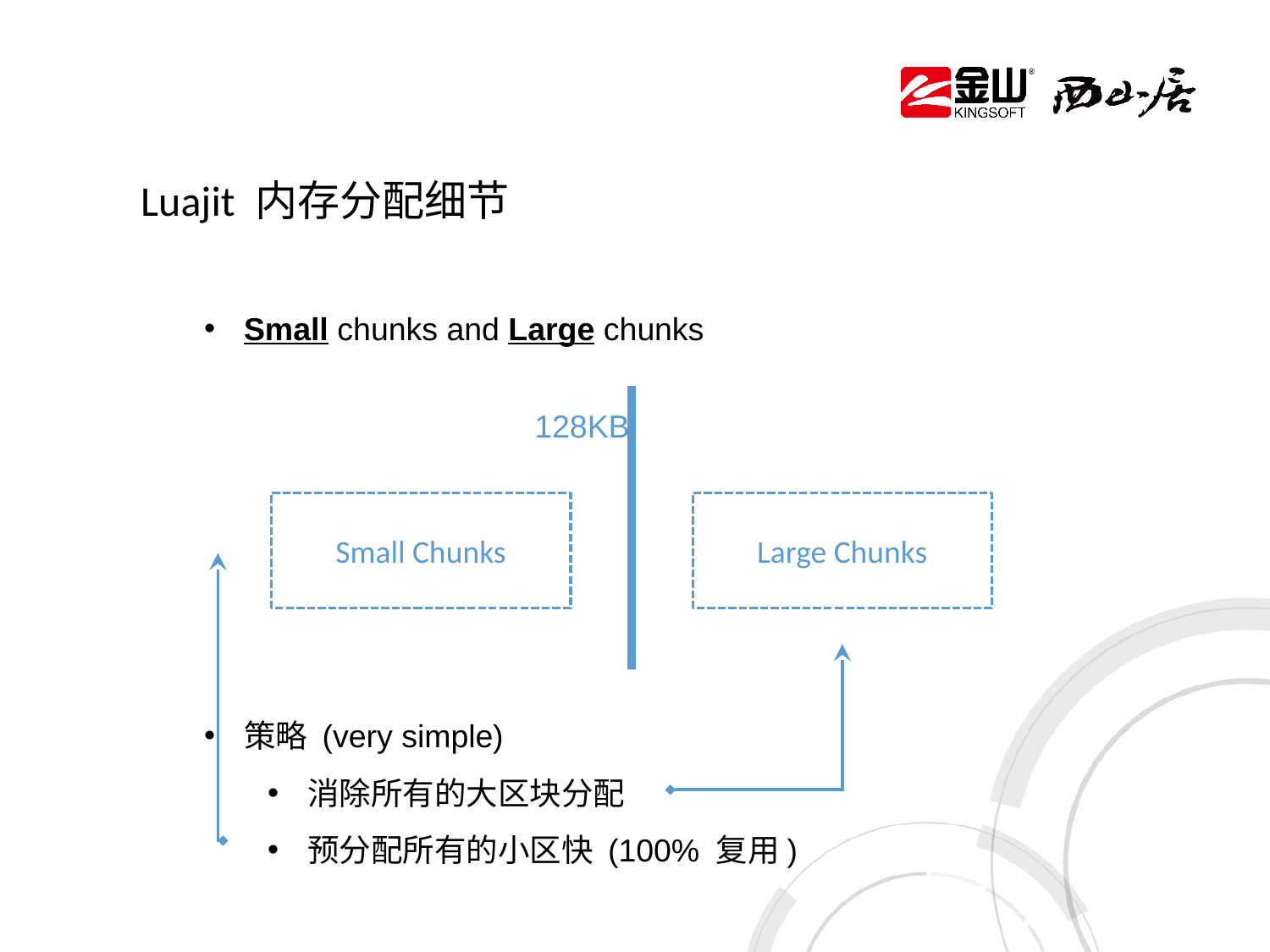

Luajit 内存分配细节
Small chunks and Large chunks
128KB
Small Chunks
Large Chunks

策略 (very simple)
消除所有的大区块分配
预分配所有的小区快 (100% 复用)